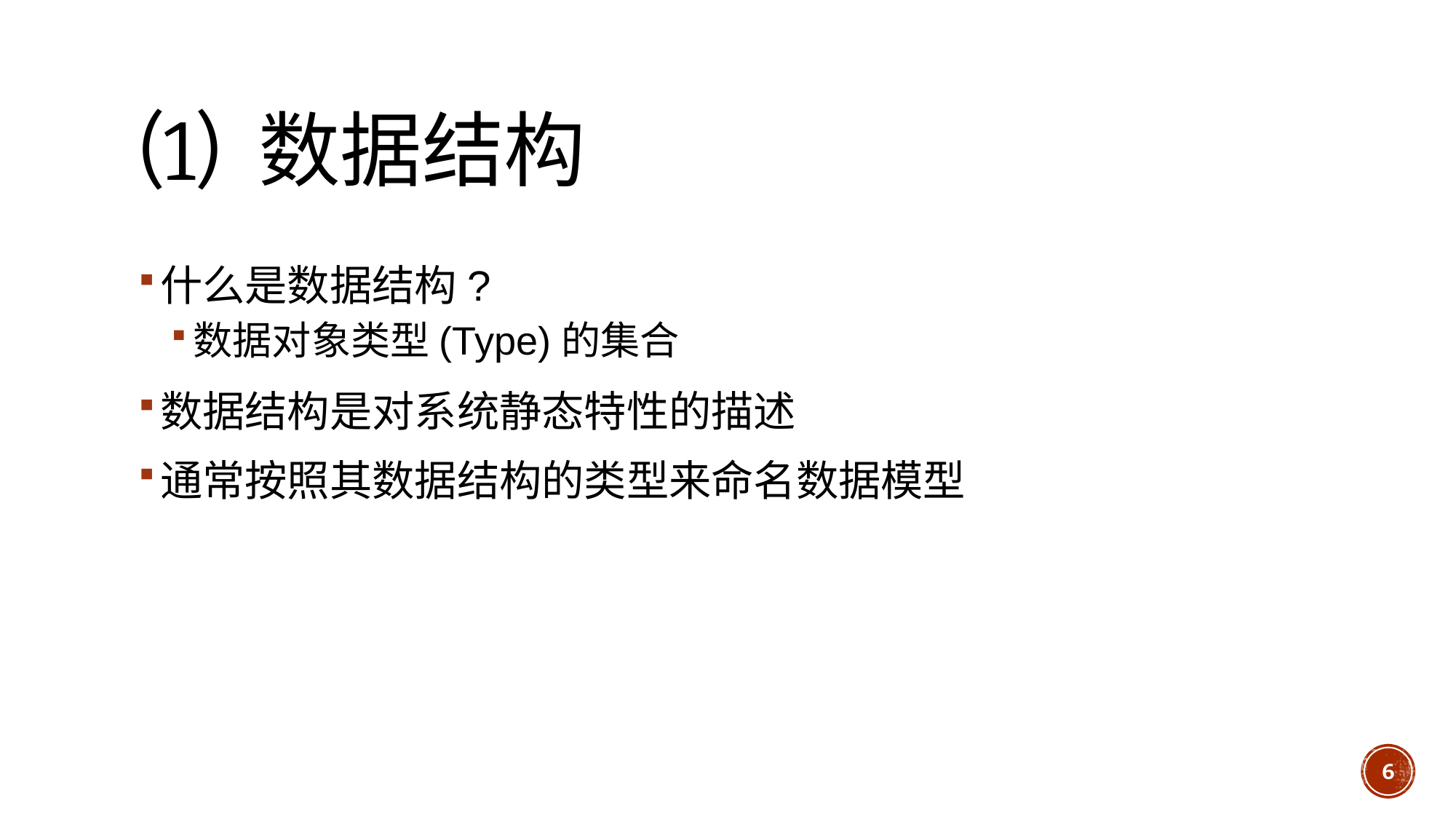

# (1) 数据结构
什么是数据结构?
数据对象类型(Type)的集合
数据结构是对系统静态特性的描述
通常按照其数据结构的类型来命名数据模型

6